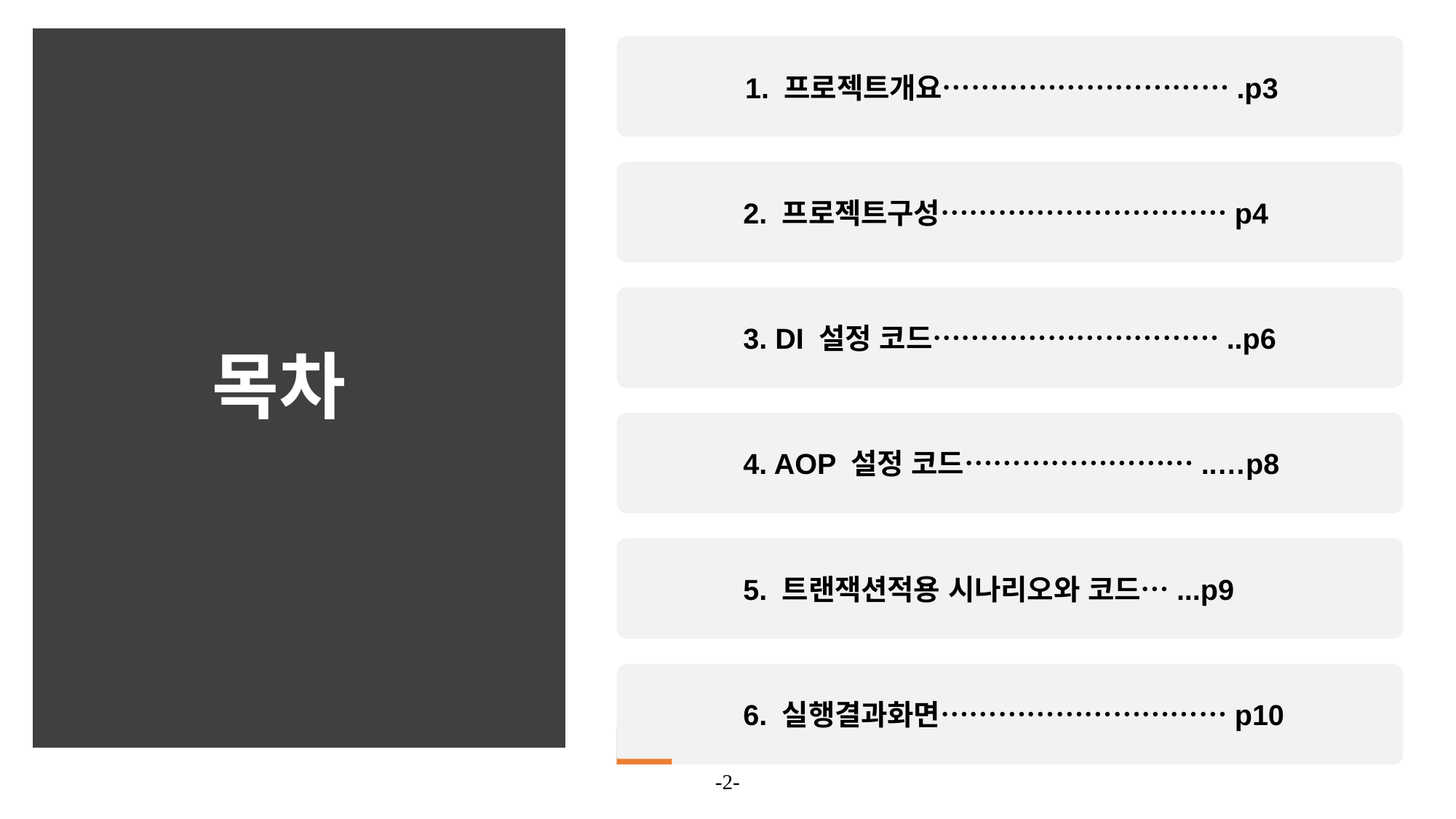

1. 프로젝트개요………………………….p3
2. 프로젝트구성…………………………p4
3. DI 설정 코드…………………………..p6
4. AOP 설정 코드……………………..…p8
5. 트랜잭션적용 시나리오와 코드…...p9
6. 실행결과화면…………………………p10
# 목차
-2-